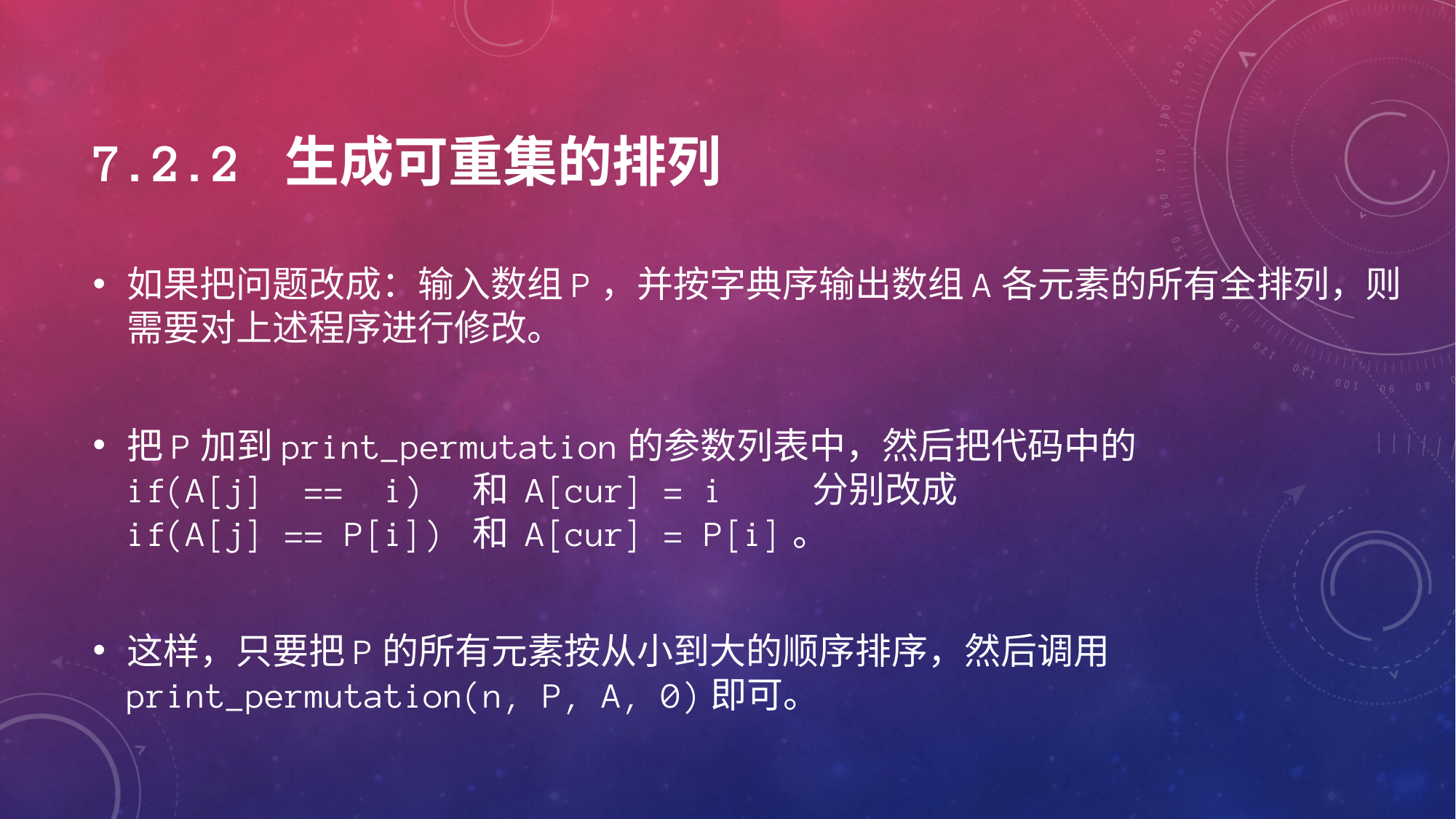

# 7.2.2 生成可重集的排列
如果把问题改成：输入数组P，并按字典序输出数组A各元素的所有全排列，则需要对上述程序进行修改。

把P加到print_permutation的参数列表中，然后把代码中的
if(A[j]  ==  i)  和 A[cur] = i    分别改成
if(A[j] == P[i]) 和 A[cur] = P[i]。

这样，只要把P的所有元素按从小到大的顺序排序，然后调用print_permutation(n, P, A, 0)即可。